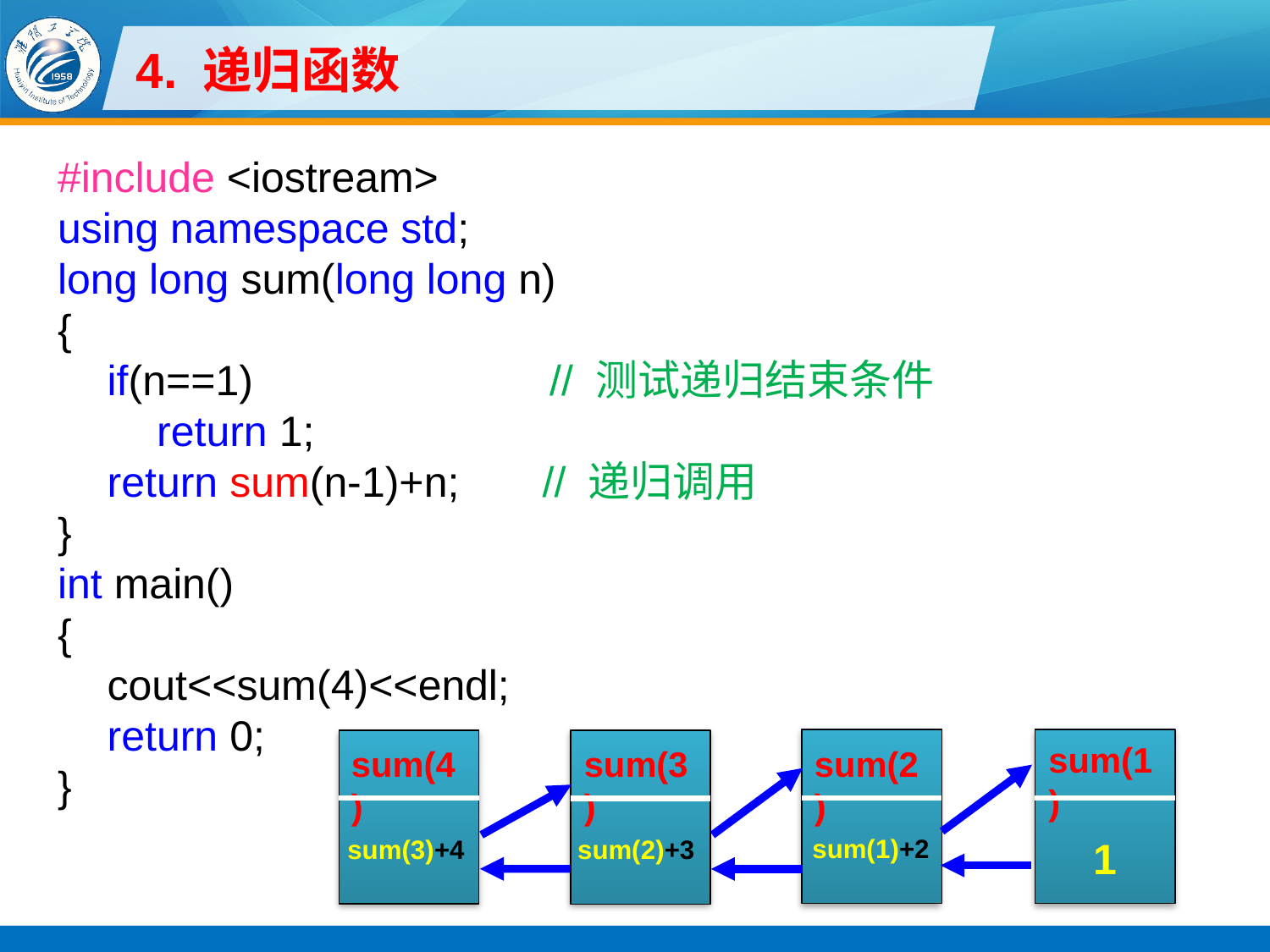

# 4. 递归函数
#include <iostream>
using namespace std;
long long sum(long long n)
{
if(n==1)                         // 测试递归结束条件
return 1;
return sum(n-1)+n;       // 递归调用
}
int main()
{
cout<<sum(4)<<endl;
return 0;
}

sum(2)
sum(1)+2

sum(1)
1

sum(4)
sum(3)+4

sum(3)
sum(2)+3